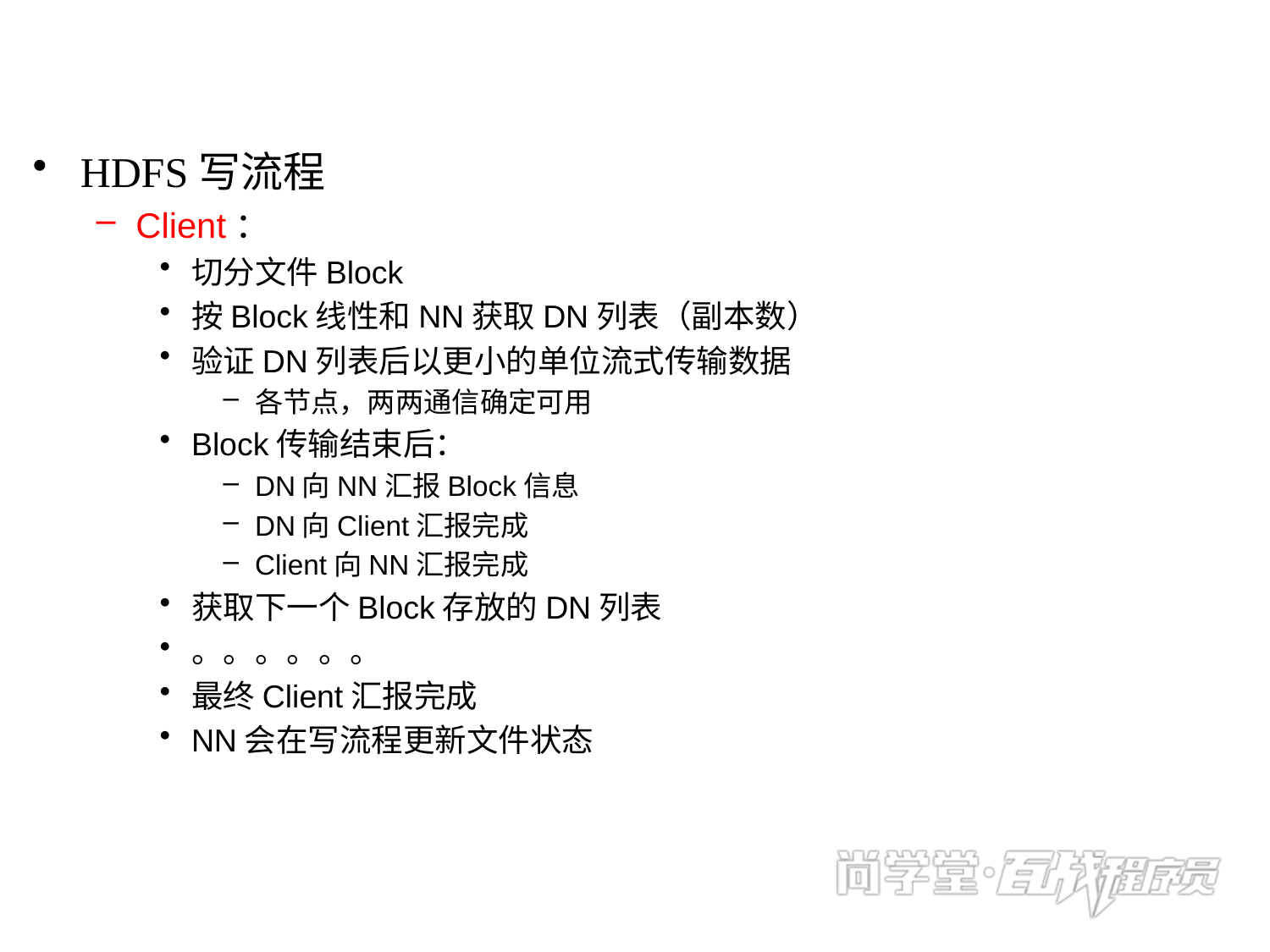

#
HDFS写流程
Client：
切分文件Block
按Block线性和NN获取DN列表（副本数）
验证DN列表后以更小的单位流式传输数据
各节点，两两通信确定可用
Block传输结束后：
DN向NN汇报Block信息
DN向Client汇报完成
Client向NN汇报完成
获取下一个Block存放的DN列表
。。。。。。
最终Client汇报完成
NN会在写流程更新文件状态